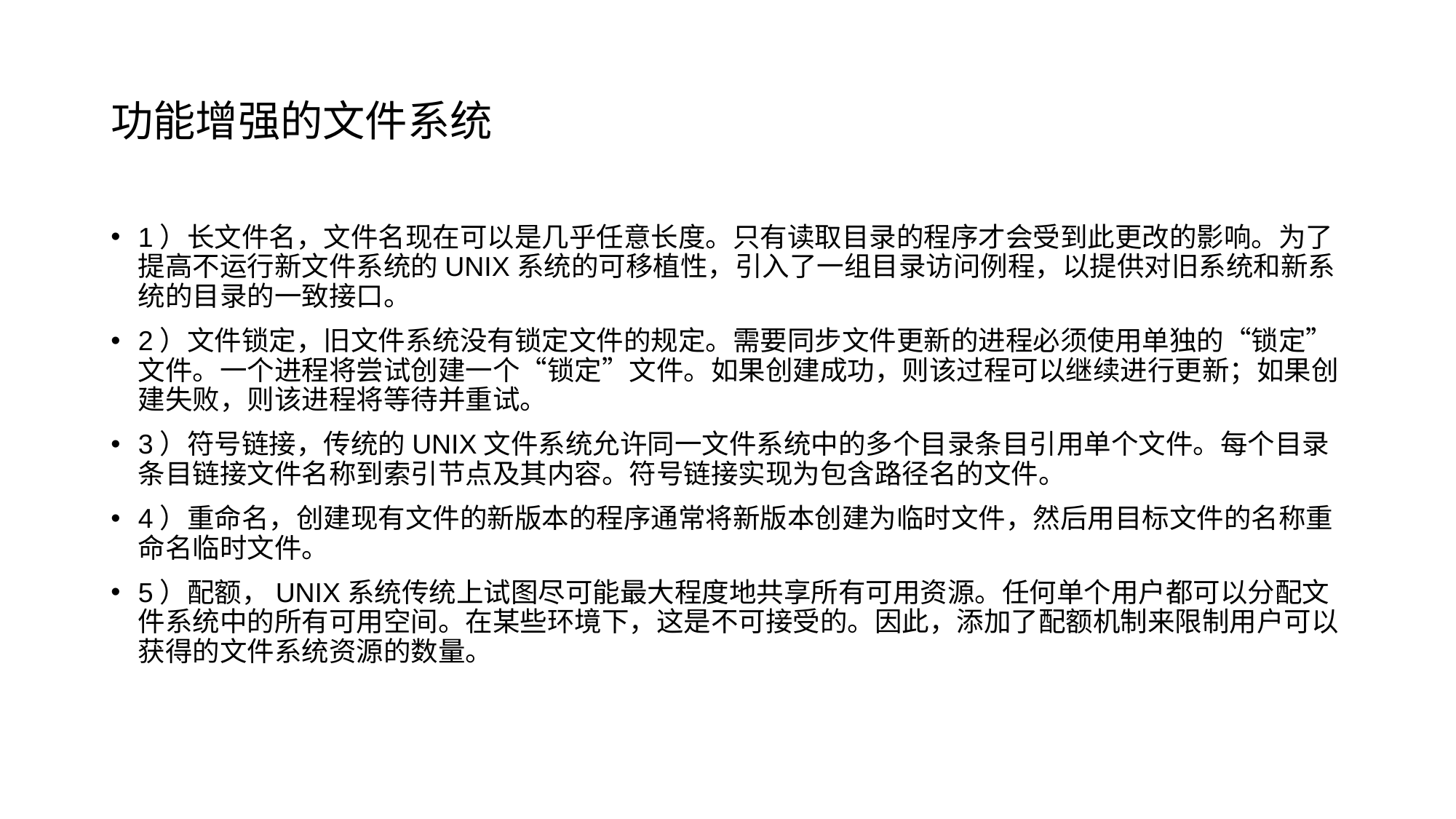

# 功能增强的文件系统
1）长文件名，文件名现在可以是几乎任意长度。只有读取目录的程序才会受到此更改的影响。为了提高不运行新文件系统的UNIX系统的可移植性，引入了一组目录访问例程，以提供对旧系统和新系统的目录的一致接口。
2）文件锁定，旧文件系统没有锁定文件的规定。需要同步文件更新的进程必须使用单独的“锁定”文件。一个进程将尝试创建一个“锁定”文件。如果创建成功，则该过程可以继续进行更新；如果创建失败，则该进程将等待并重试。
3）符号链接，传统的UNIX文件系统允许同一文件系统中的多个目录条目引用单个文件。每个目录条目链接文件名称到索引节点及其内容。符号链接实现为包含路径名的文件。
4）重命名，创建现有文件的新版本的程序通常将新版本创建为临时文件，然后用目标文件的名称重命名临时文件。
5）配额，UNIX系统传统上试图尽可能最大程度地共享所有可用资源。任何单个用户都可以分配文件系统中的所有可用空间。在某些环境下，这是不可接受的。因此，添加了配额机制来限制用户可以获得的文件系统资源的数量。